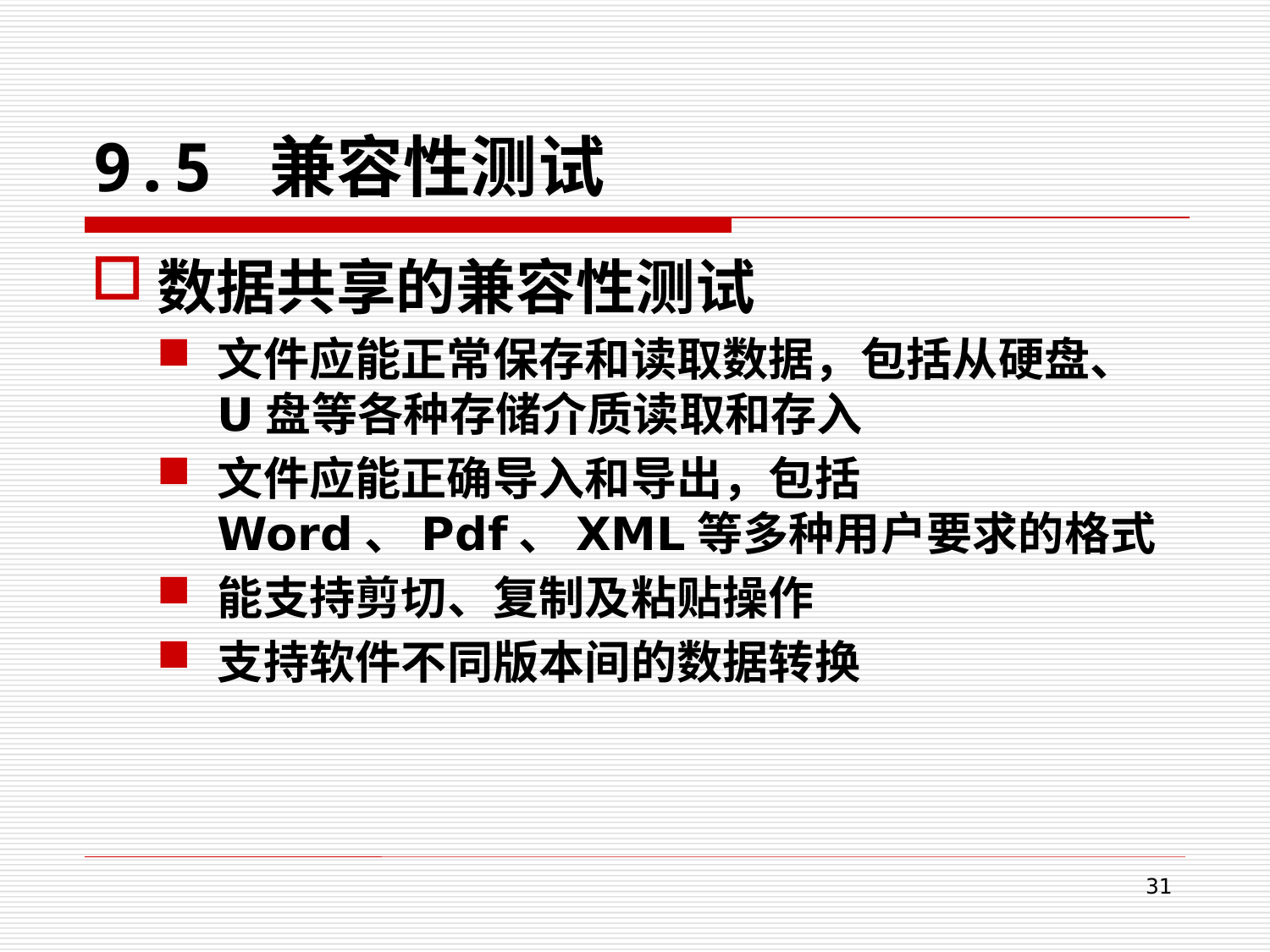

9.5 兼容性测试
数据共享的兼容性测试
文件应能正常保存和读取数据，包括从硬盘、U盘等各种存储介质读取和存入
文件应能正确导入和导出，包括Word、Pdf、XML等多种用户要求的格式
能支持剪切、复制及粘贴操作
支持软件不同版本间的数据转换

31